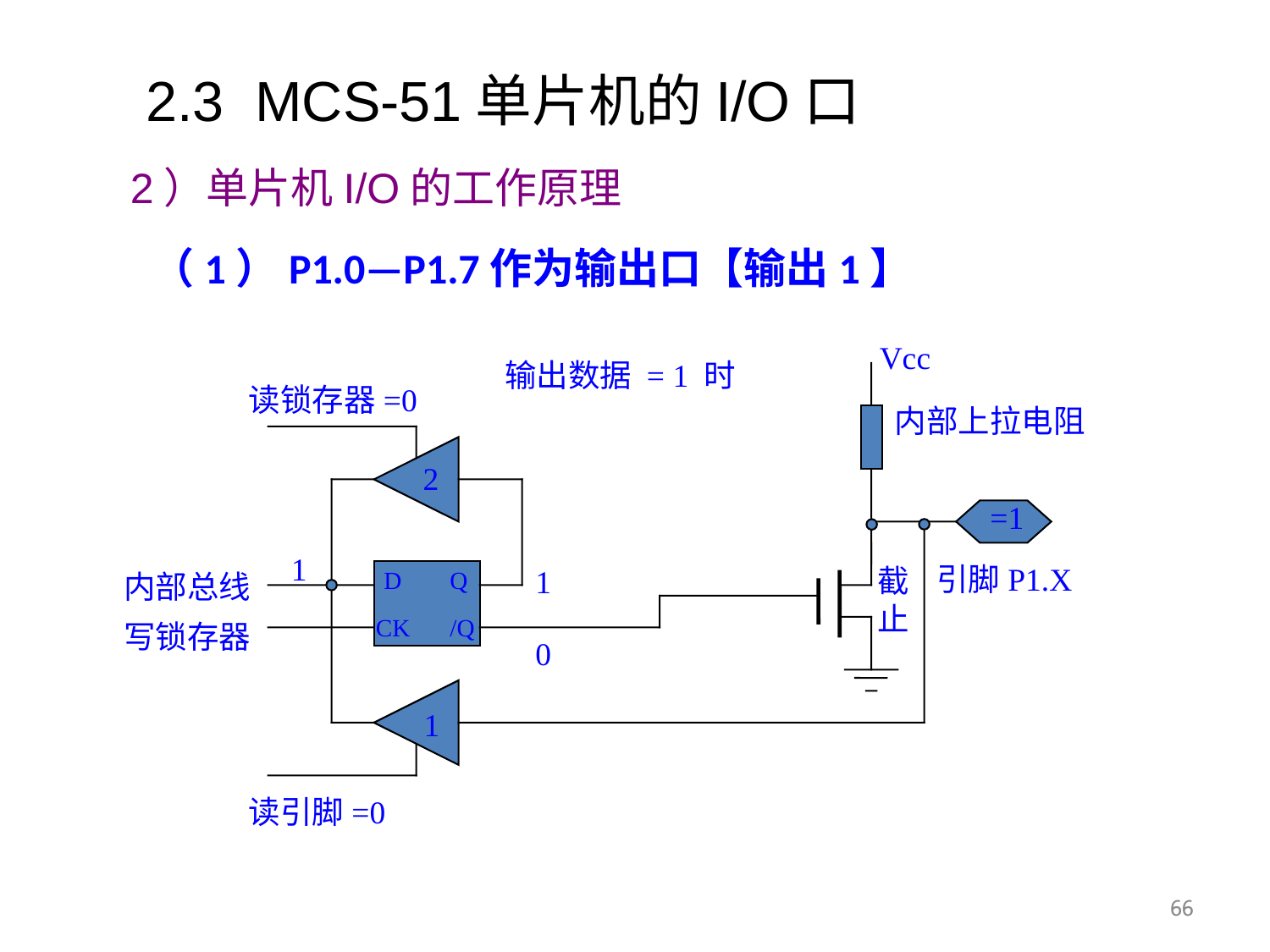

# 2.3  MCS-51单片机的I/O口
2）单片机I/O的工作原理
  （1）P1.0—P1.7作为输出口【输出1】
Vcc
输出数据 = 1 时

读锁存器=0
内部上拉电阻

2

=1

1

引脚P1.X
截止
1
D
Q
内部总线

CK
/Q
写锁存器

0

1

读引脚=0
66